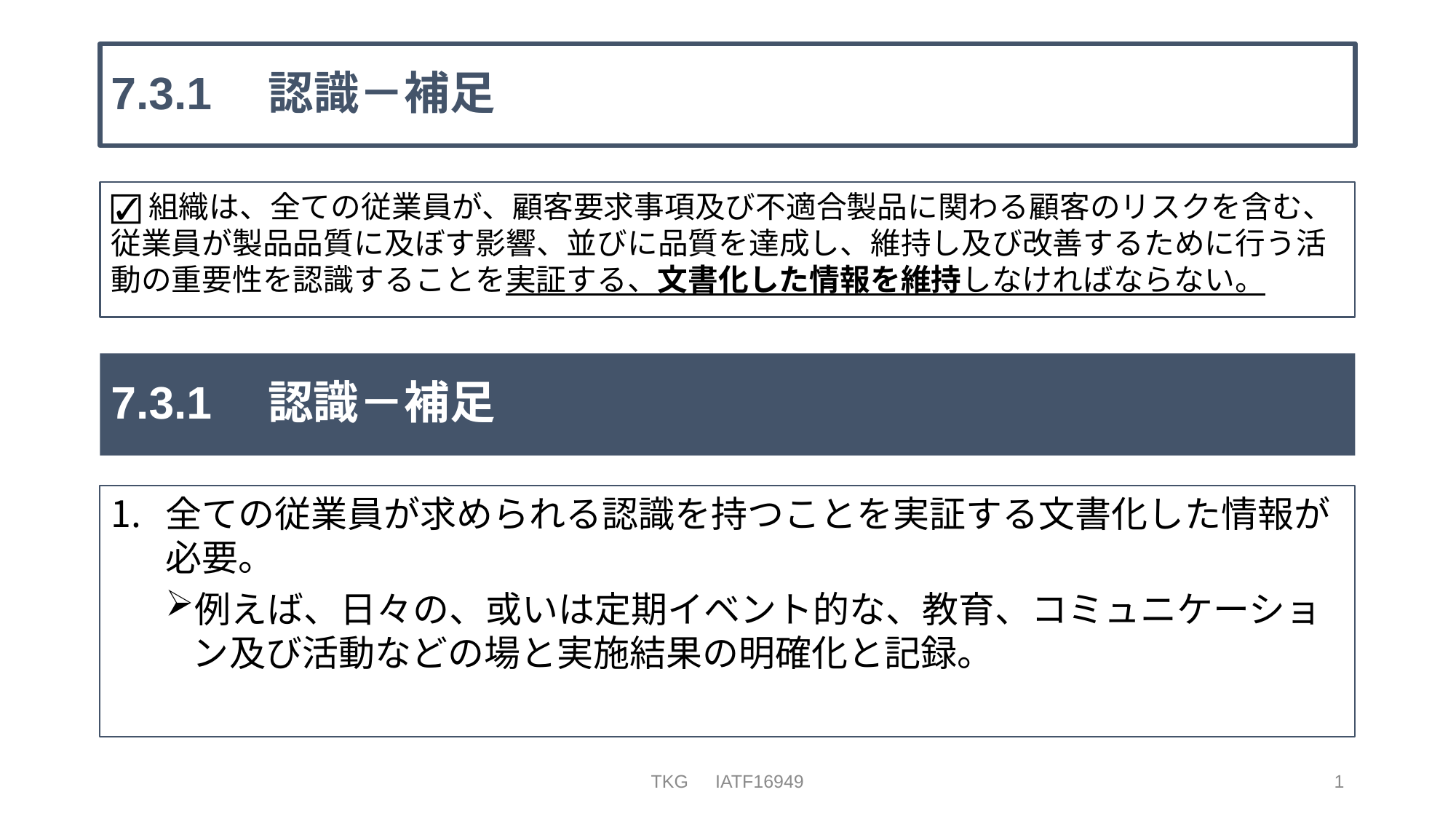

# 7.3.1　認識－補足
☑組織は、全ての従業員が、顧客要求事項及び不適合製品に関わる顧客のリスクを含む、従業員が製品品質に及ぼす影響、並びに品質を達成し、維持し及び改善するために行う活動の重要性を認識することを実証する、文書化した情報を維持しなければならない。
7.3.1　認識－補足
全ての従業員が求められる認識を持つことを実証する文書化した情報が必要。
例えば、日々の、或いは定期イベント的な、教育、コミュニケーション及び活動などの場と実施結果の明確化と記録。
TKG　IATF16949
1